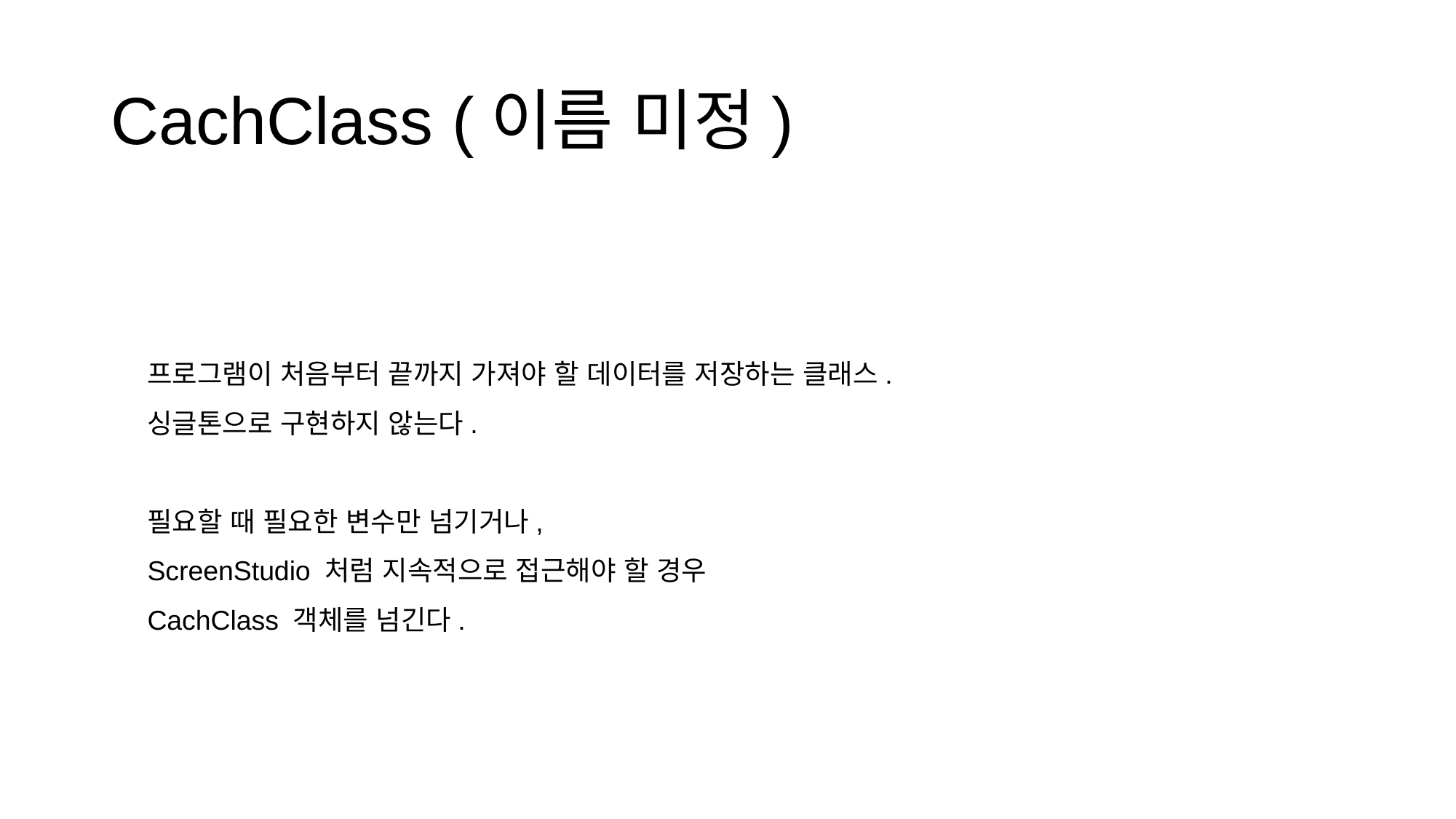

# CachClass (이름 미정)
프로그램이 처음부터 끝까지 가져야 할 데이터를 저장하는 클래스.
싱글톤으로 구현하지 않는다.

필요할 때 필요한 변수만 넘기거나,
ScreenStudio 처럼 지속적으로 접근해야 할 경우
CachClass 객체를 넘긴다.